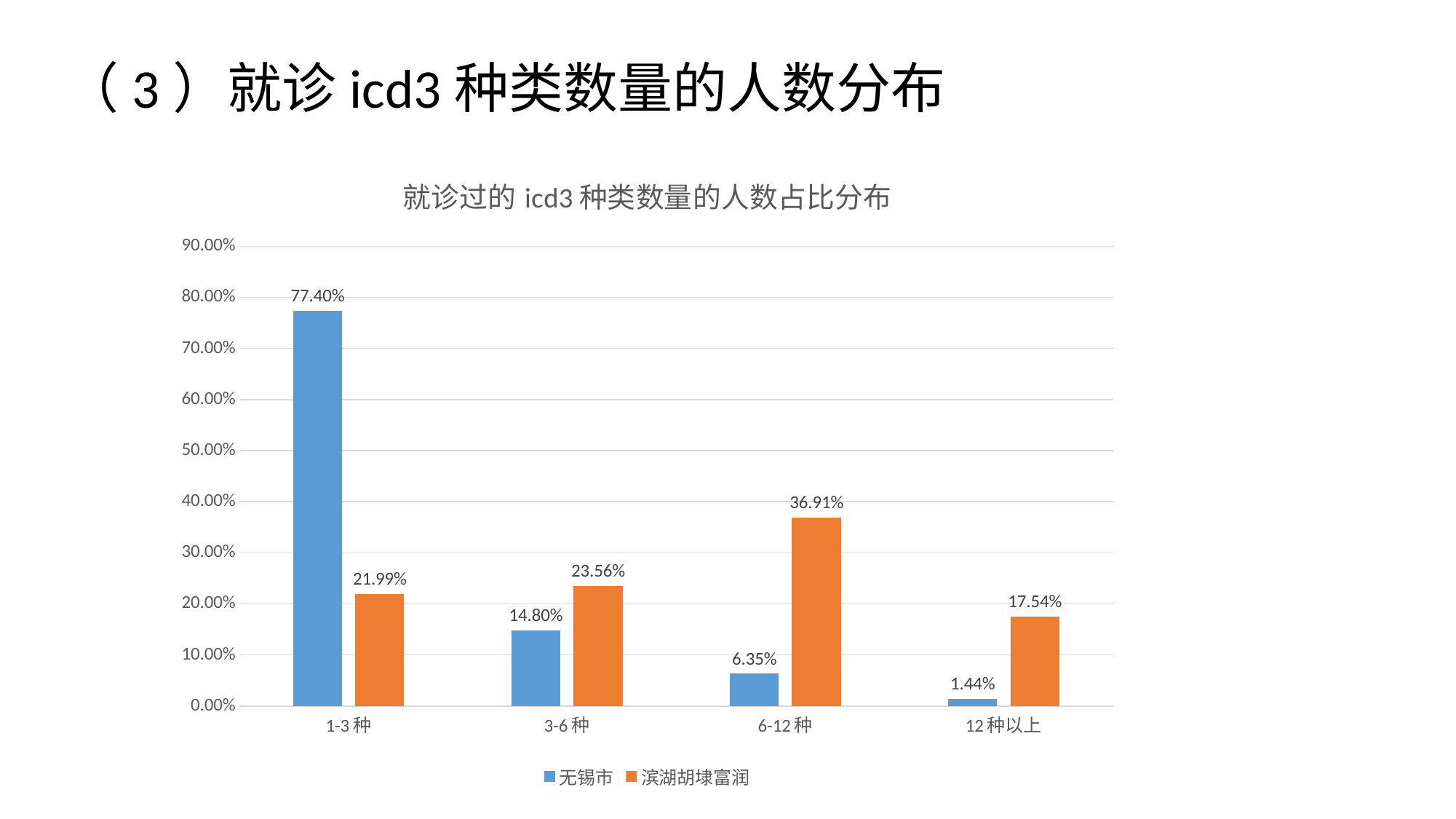

# （3）就诊icd3种类数量的人数分布

### Chart: 就诊过的icd3种类数量的人数占比分布

| Category | 无锡市 | 滨湖胡埭富润 |
|---|---|---|
| 1-3种 | 0.774 | 0.2199 |
| 3-6种 | 0.148 | 0.2356 |
| 6-12种 | 0.0635 | 0.3691 |
| 12种以上 | 0.0144 | 0.1754 |